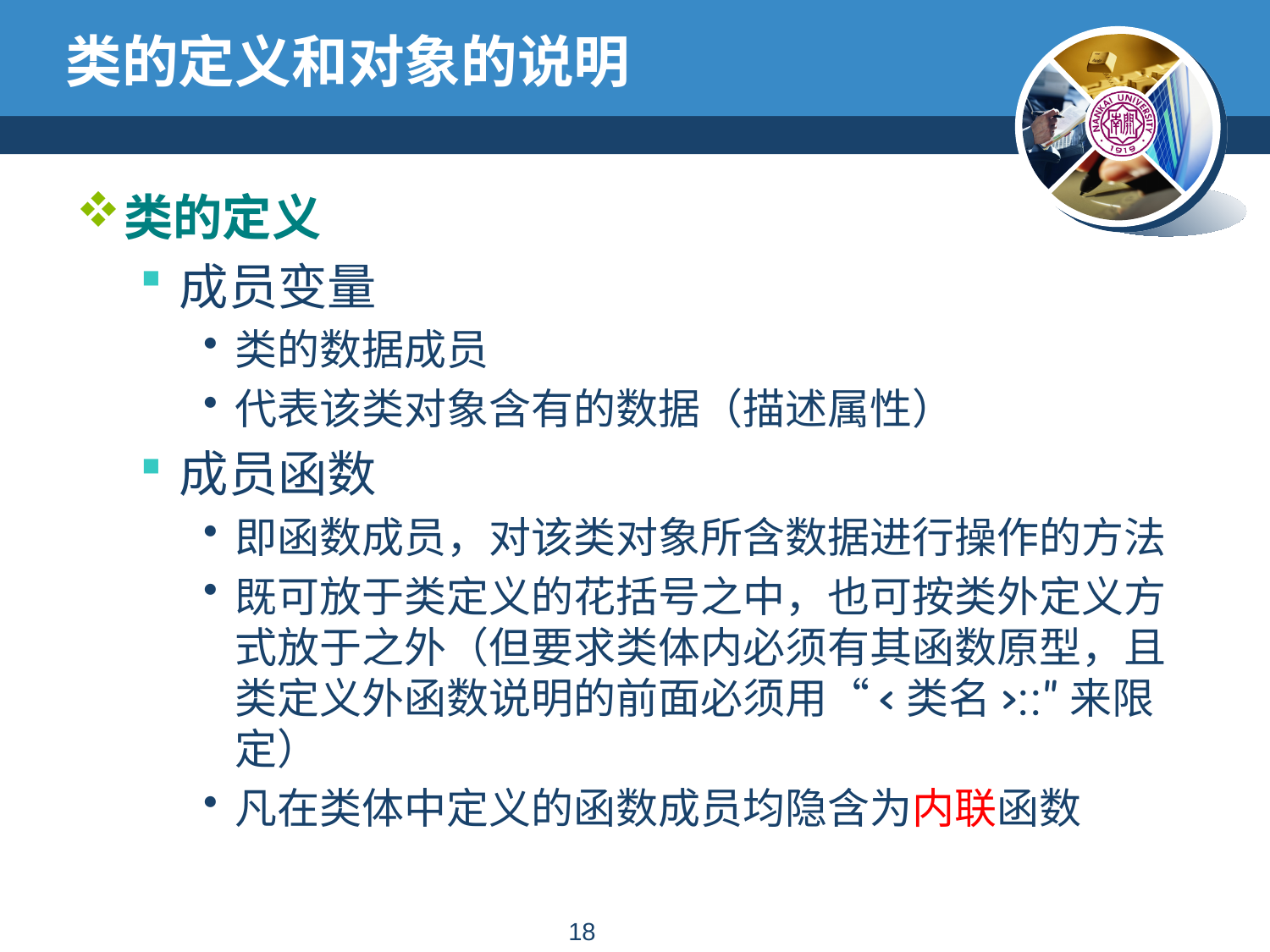

# 类的定义和对象的说明
类的定义
成员变量
类的数据成员
代表该类对象含有的数据（描述属性）
成员函数
即函数成员，对该类对象所含数据进行操作的方法
既可放于类定义的花括号之中，也可按类外定义方式放于之外（但要求类体内必须有其函数原型，且类定义外函数说明的前面必须用“<类名>::”来限定）
凡在类体中定义的函数成员均隐含为内联函数
18